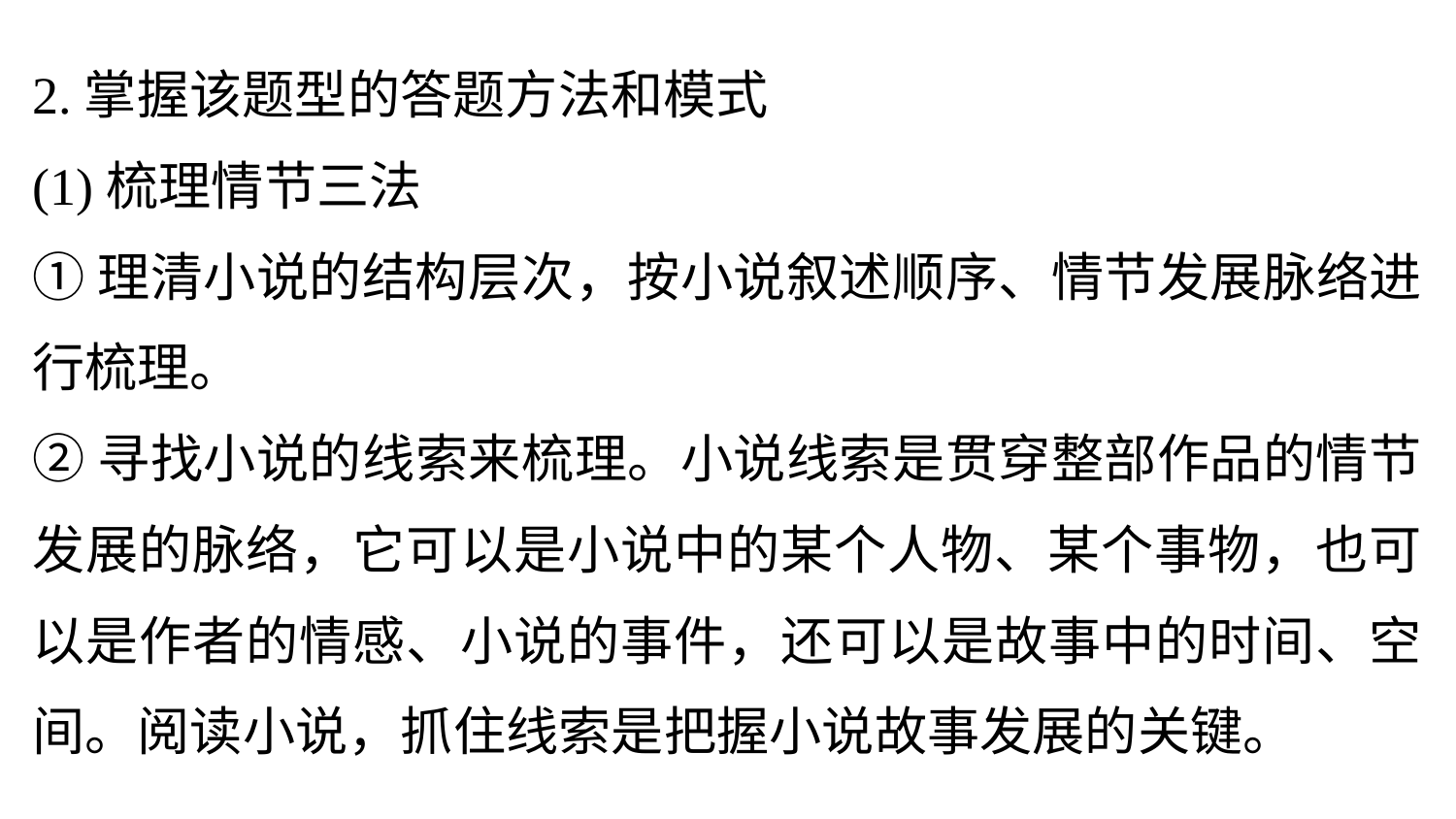

2.掌握该题型的答题方法和模式
(1)梳理情节三法
①理清小说的结构层次，按小说叙述顺序、情节发展脉络进行梳理。
②寻找小说的线索来梳理。小说线索是贯穿整部作品的情节发展的脉络，它可以是小说中的某个人物、某个事物，也可以是作者的情感、小说的事件，还可以是故事中的时间、空间。阅读小说，抓住线索是把握小说故事发展的关键。